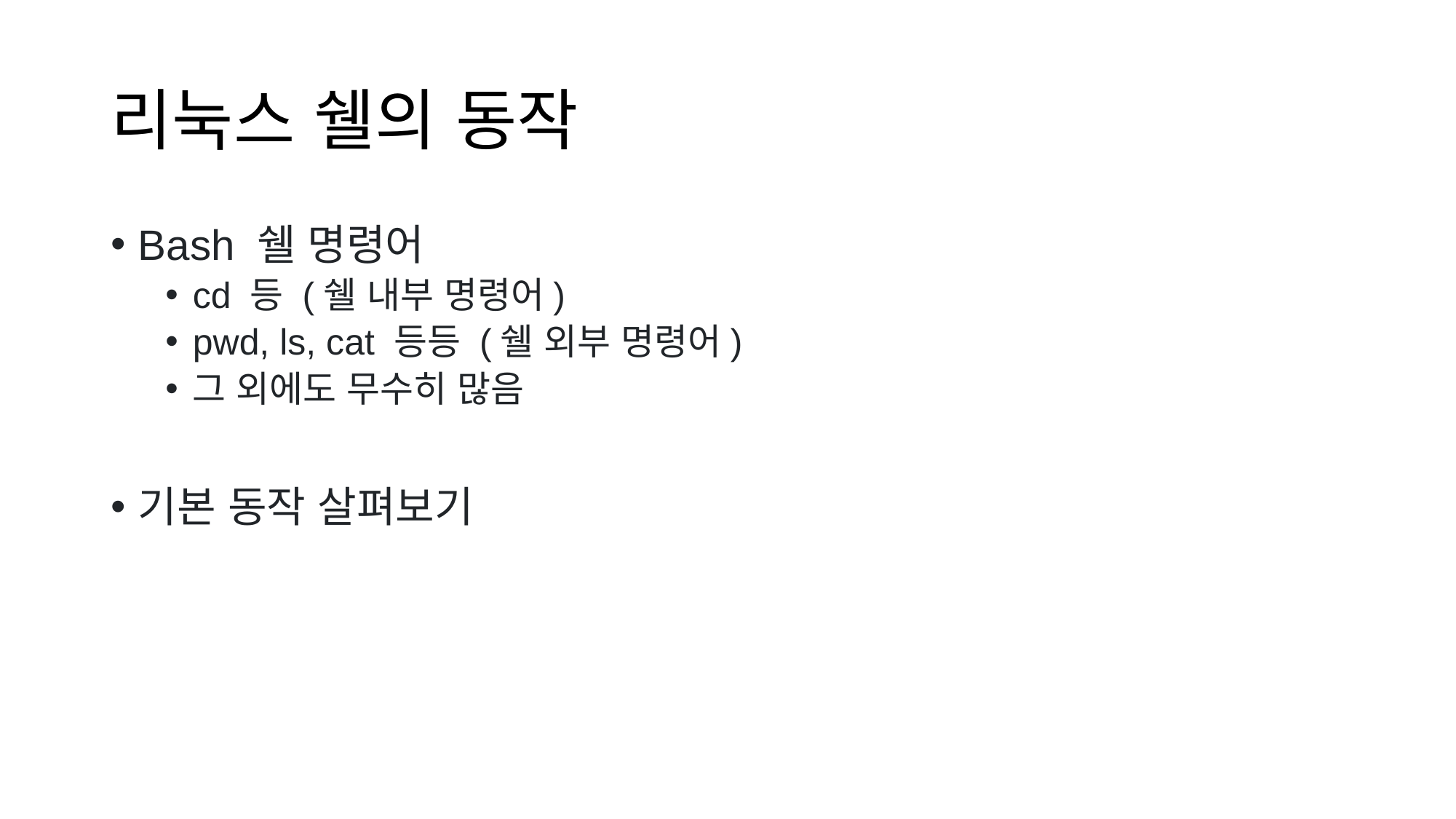

# 리눅스 쉘의 동작
Bash 쉘 명령어
cd 등 (쉘 내부 명령어)
pwd, ls, cat 등등 (쉘 외부 명령어)
그 외에도 무수히 많음

기본 동작 살펴보기